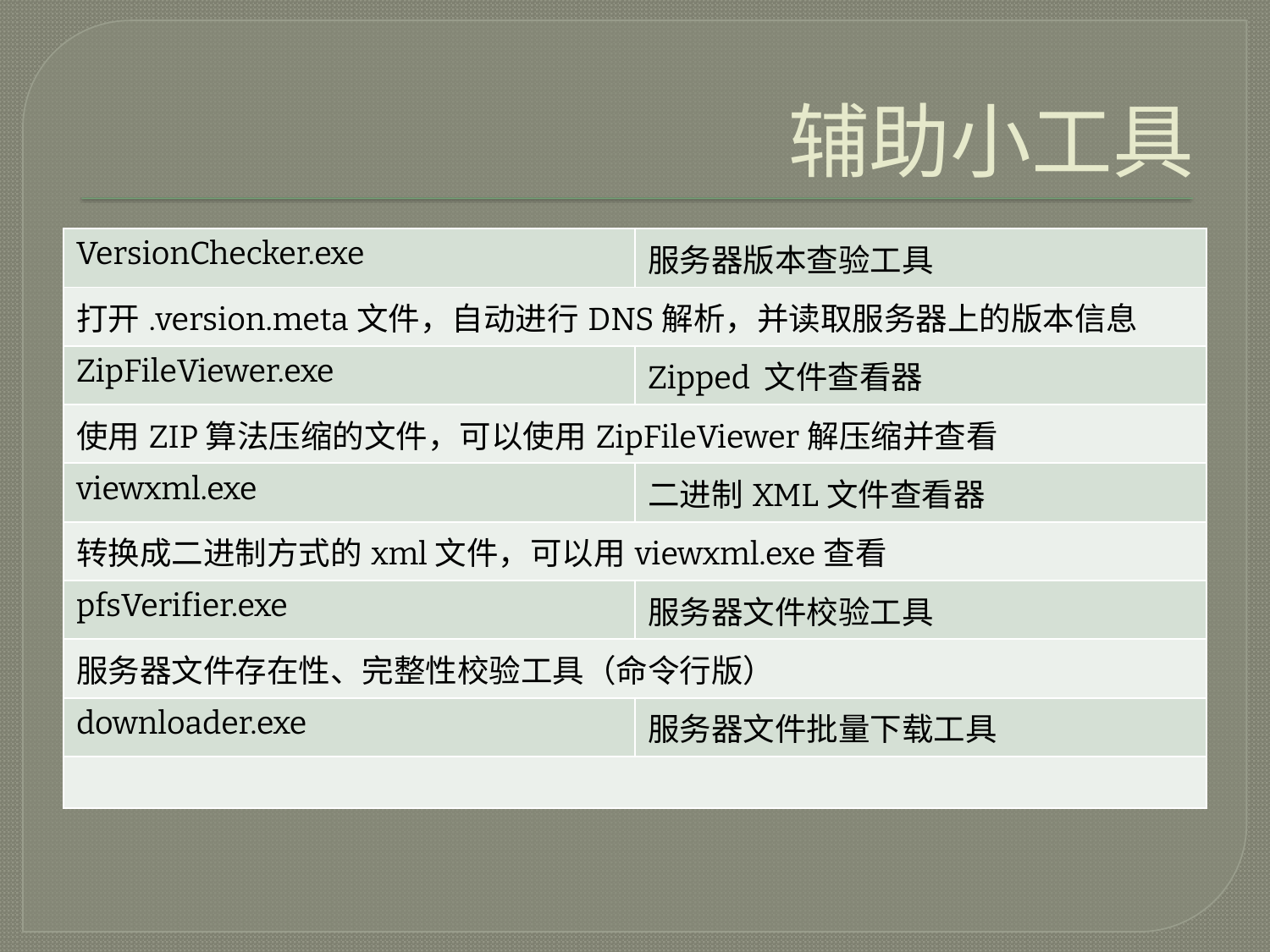

# 辅助小工具
| VersionChecker.exe | 服务器版本查验工具 |
| --- | --- |
| 打开.version.meta文件，自动进行DNS解析，并读取服务器上的版本信息 |  |
| ZipFileViewer.exe | Zipped 文件查看器 |
| 使用ZIP算法压缩的文件，可以使用ZipFileViewer解压缩并查看 |  |
| viewxml.exe | 二进制XML文件查看器 |
| 转换成二进制方式的xml文件，可以用viewxml.exe查看 |  |
| pfsVerifier.exe | 服务器文件校验工具 |
| 服务器文件存在性、完整性校验工具（命令行版） |  |
| downloader.exe | 服务器文件批量下载工具 |
|  |  |